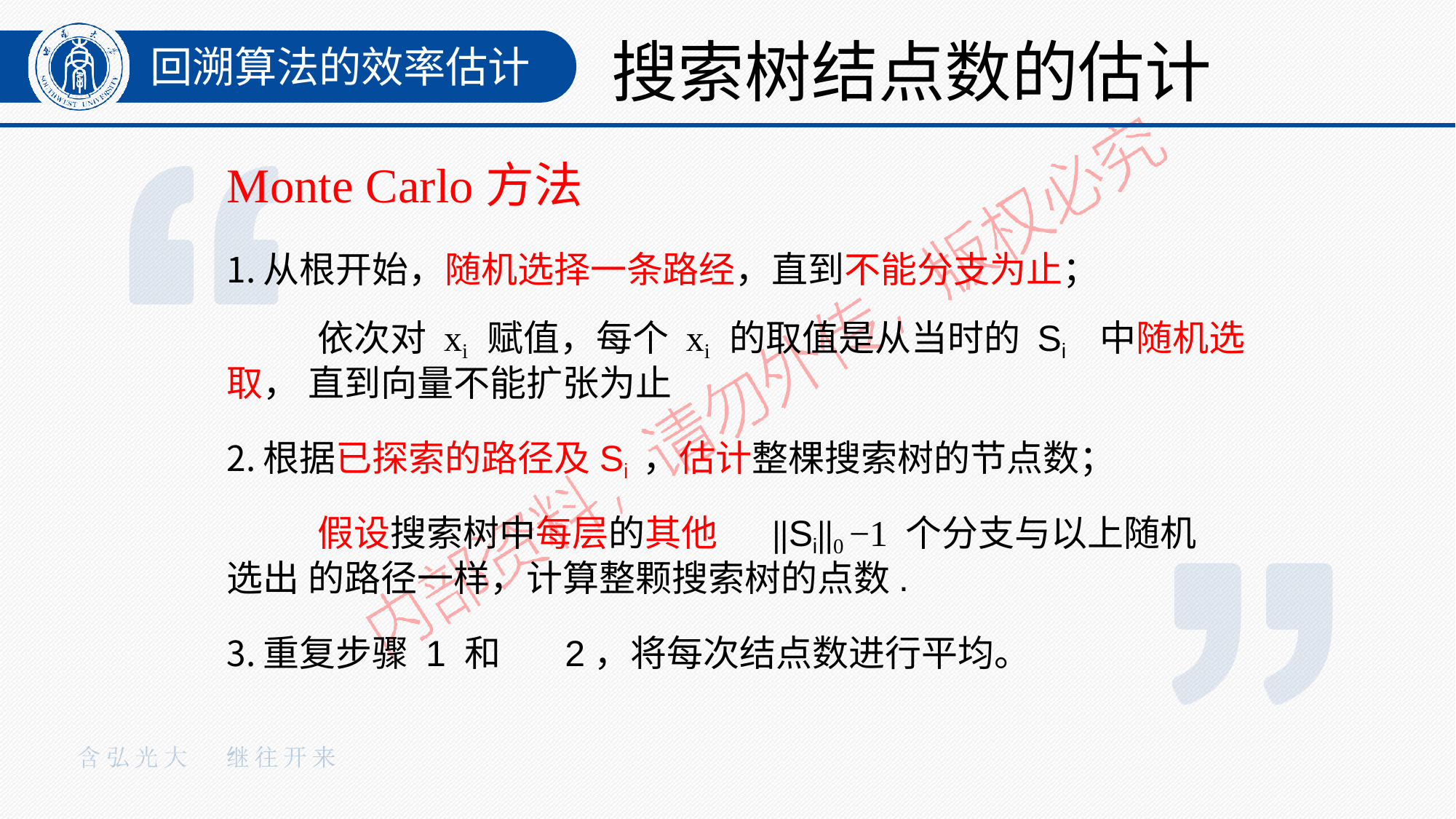

# 搜索树结点数的估计

回溯算法的效率估计
Monte Carlo方法
从根开始，随机选择一条路经，直到不能分支为止；

依次对 xi  赋值，每个 xi  的取值是从当时的 Si	中随机选取， 直到向量不能扩张为止
根据已探索的路径及Si ，估计整棵搜索树的节点数；
假设搜索树中每层的其他	||Si||0 −1 个分支与以上随机选出 的路径一样，计算整颗搜索树的点数.
重复步骤 1 和	2，将每次结点数进行平均。